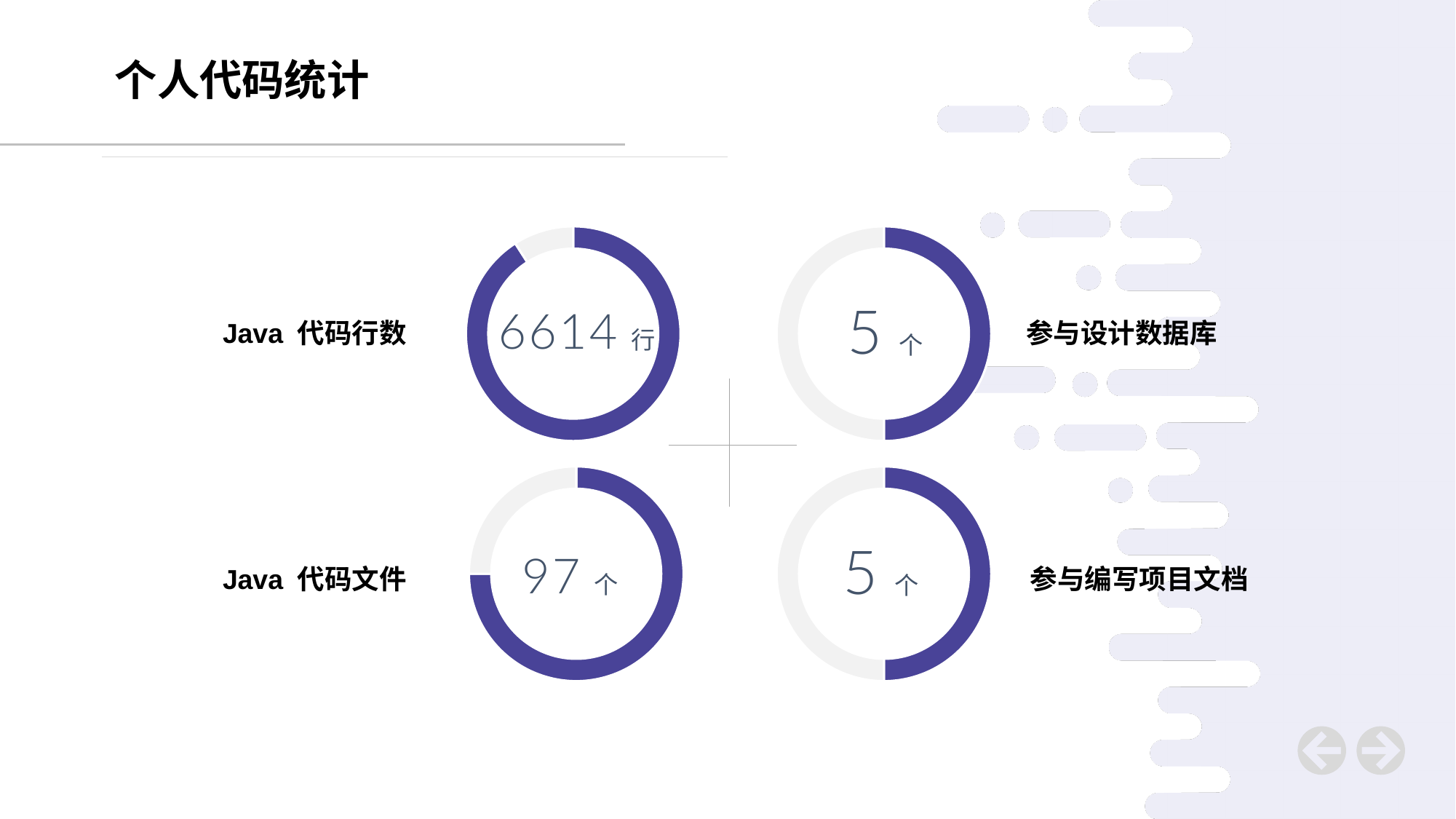

个人代码统计

### Chart

| Category | Sales |
|---|---|
| 1st Qtr | 100.0 |
| 2nd Qtr | 10.0 |

### Chart

| Category | Sales |
|---|---|
| 1st Qtr | 30.0 |
| 2nd Qtr | 30.0 |

5个
6614行

### Chart

| Category | Sales |
|---|---|
| 1st Qtr | 90.0 |
| 2nd Qtr | 30.0 |

### Chart

| Category | Sales |
|---|---|
| 1st Qtr | 30.0 |
| 2nd Qtr | 30.0 |

97个
5个
Java 代码行数
参与设计数据库
Java 代码文件
参与编写项目文档